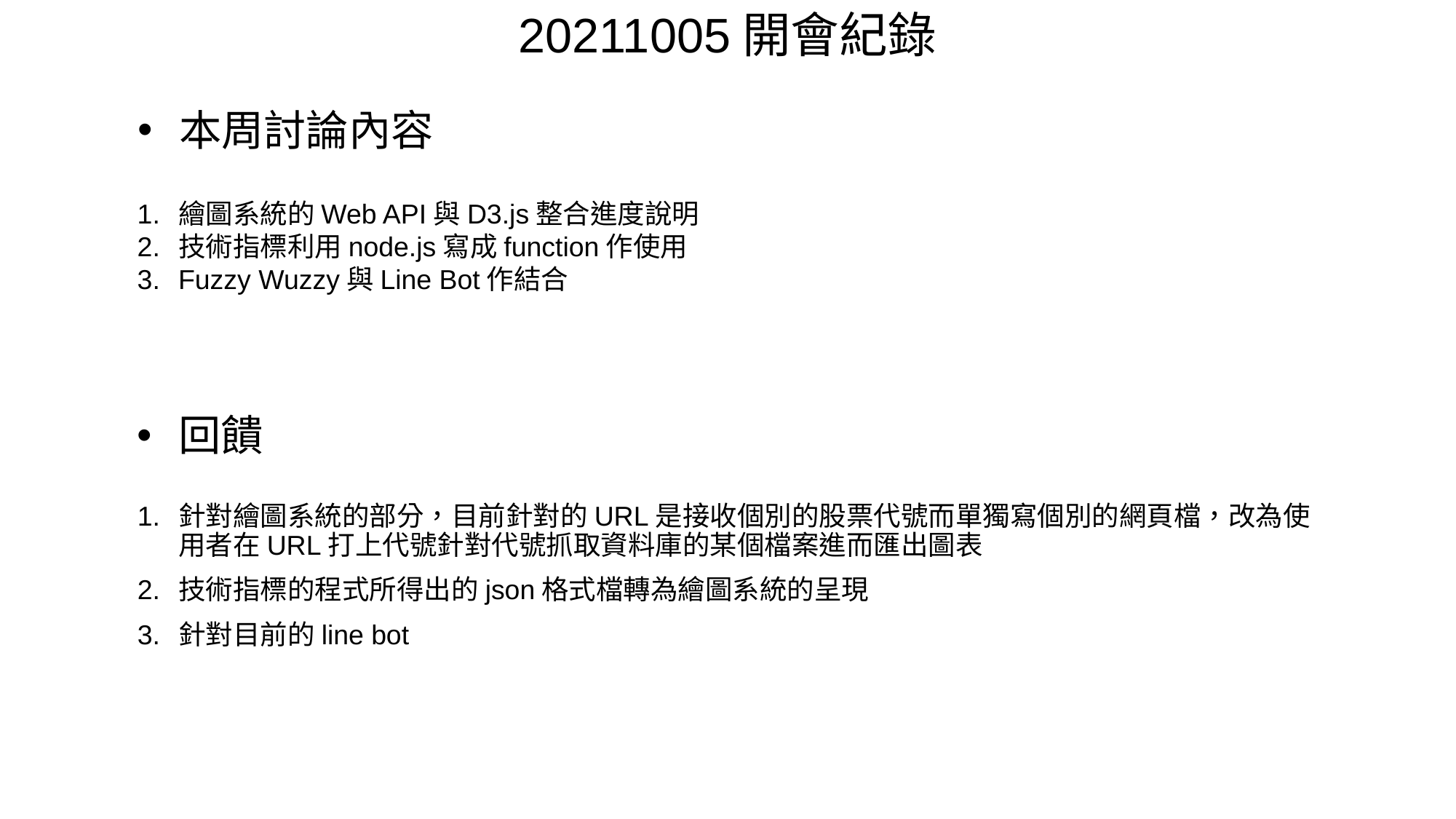

# 20211005開會紀錄
本周討論內容
繪圖系統的Web API與D3.js整合進度說明
技術指標利用node.js寫成function作使用
Fuzzy Wuzzy與Line Bot作結合
回饋
針對繪圖系統的部分，目前針對的URL是接收個別的股票代號而單獨寫個別的網頁檔，改為使用者在URL打上代號針對代號抓取資料庫的某個檔案進而匯出圖表
技術指標的程式所得出的json格式檔轉為繪圖系統的呈現
針對目前的line bot